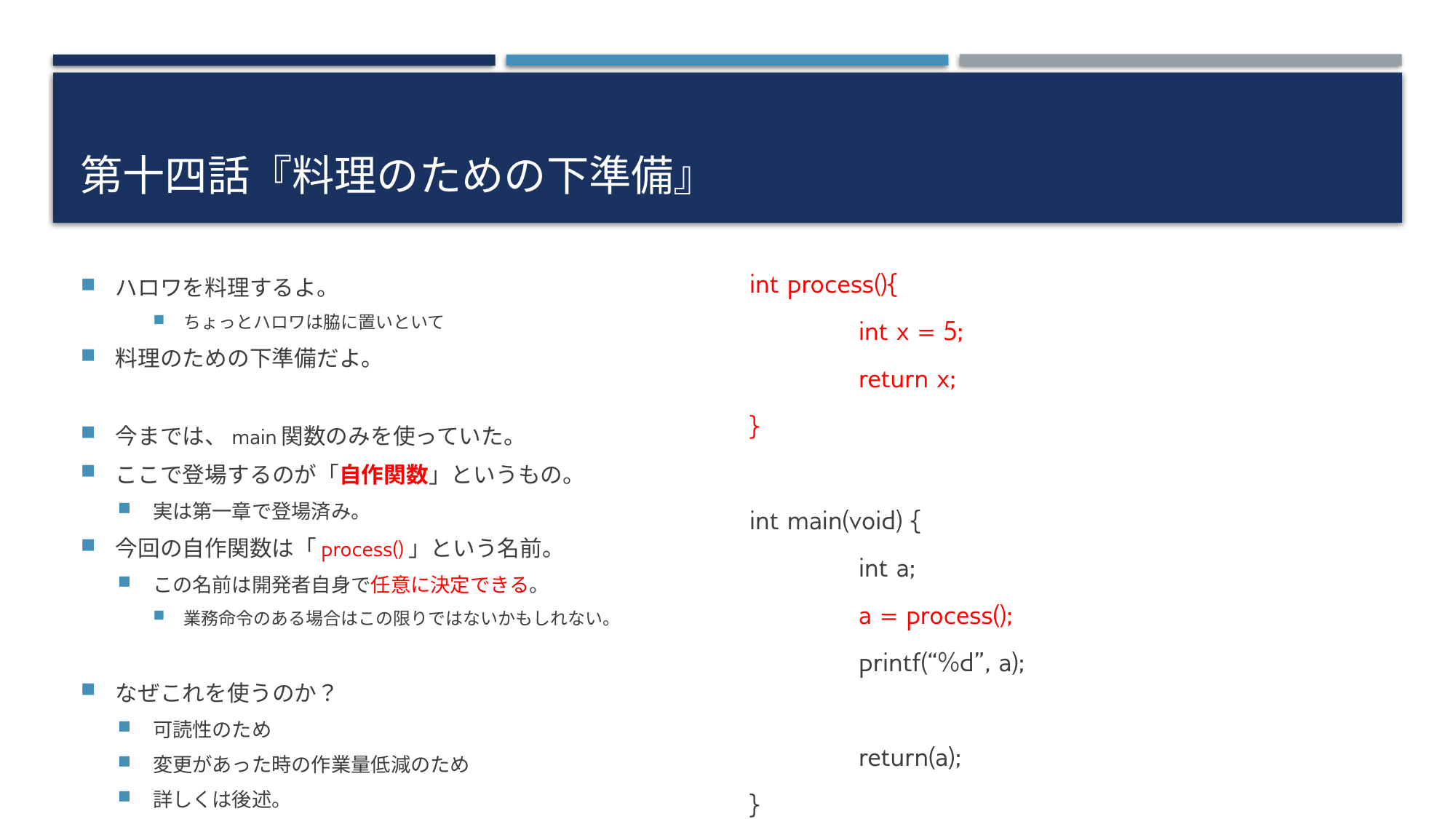

# 第十四話『料理のための下準備』
ハロワを料理するよ。
ちょっとハロワは脇に置いといて
料理のための下準備だよ。

今までは、main関数のみを使っていた。
ここで登場するのが「自作関数」というもの。
実は第一章で登場済み。
今回の自作関数は「process()」という名前。
この名前は開発者自身で任意に決定できる。
業務命令のある場合はこの限りではないかもしれない。

なぜこれを使うのか？
可読性のため
変更があった時の作業量低減のため
詳しくは後述。
int process(){
	int x = 5;
	return x;
}

int main(void) {
	int a;
	a = process();
	printf(“%d”, a);

	return(a);
}